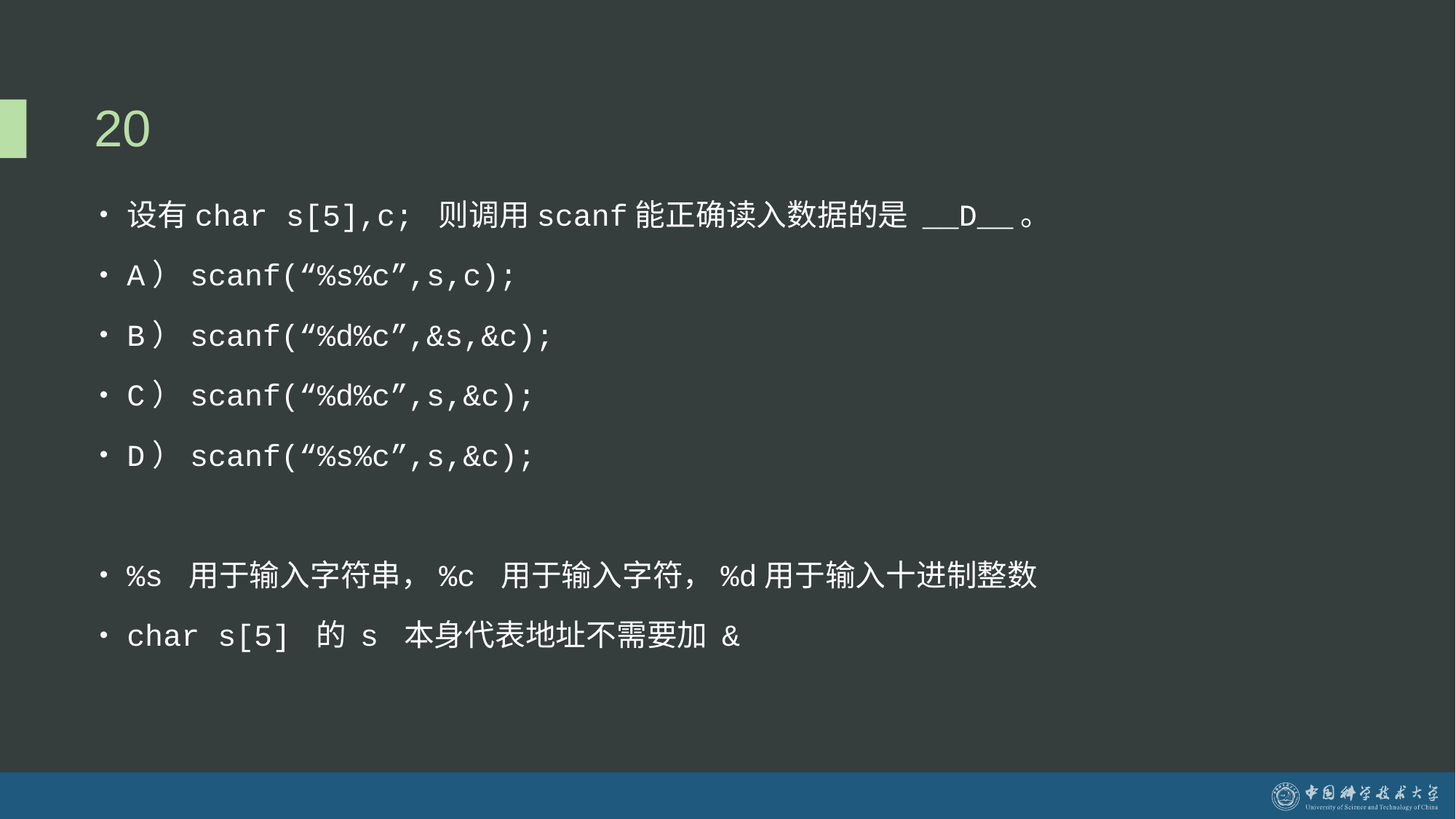

# 20
设有char s[5],c; 则调用scanf能正确读入数据的是 __D__。
A）scanf(“%s%c”,s,c);
B）scanf(“%d%c”,&s,&c);
C）scanf(“%d%c”,s,&c);
D）scanf(“%s%c”,s,&c);

%s 用于输入字符串，%c 用于输入字符，%d用于输入十进制整数
char s[5] 的 s 本身代表地址不需要加 &